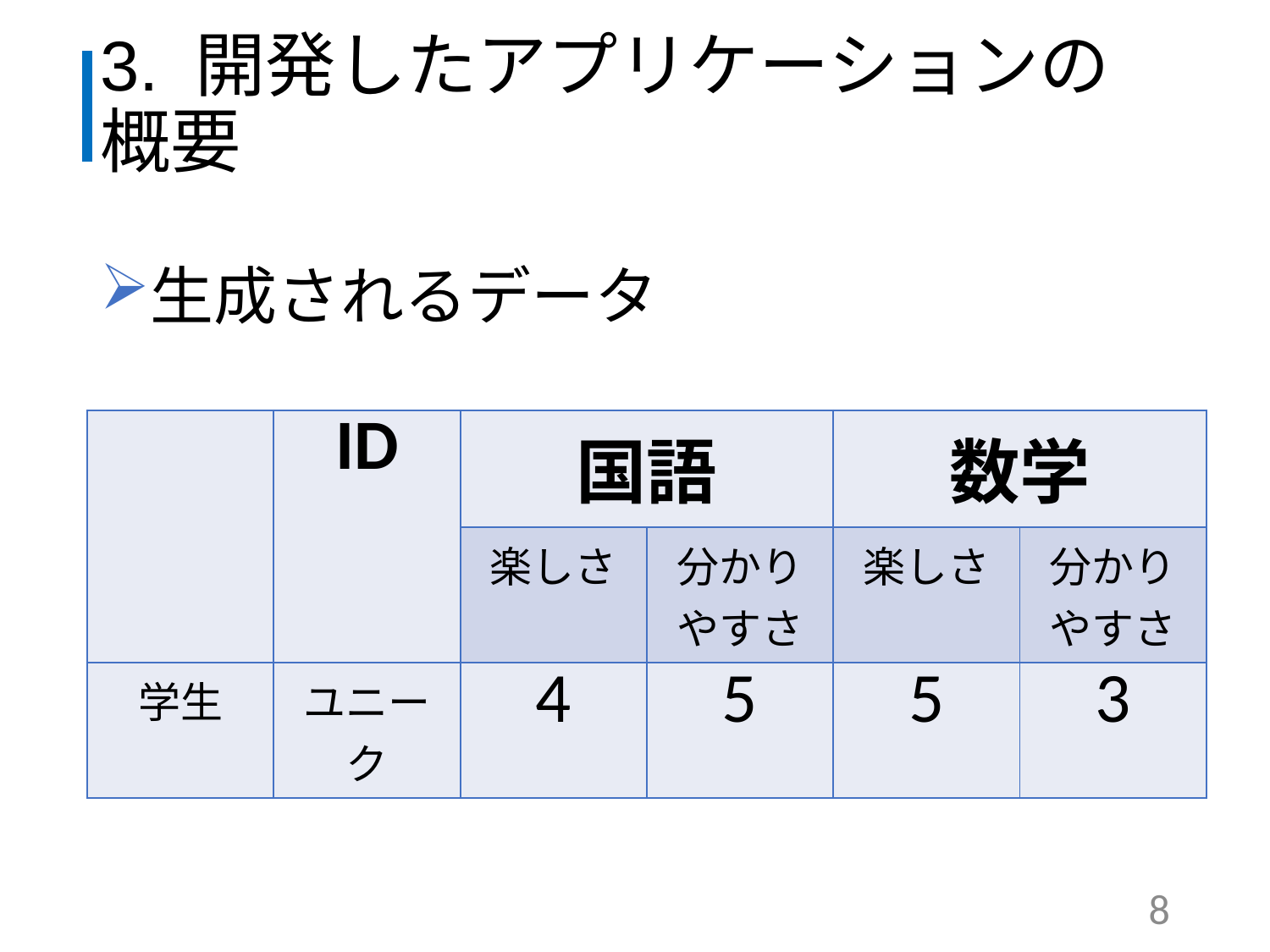

# 3. 開発したアプリケーションの概要
生成されるデータ
|  | ID | 国語 |  | 数学 |  |
| --- | --- | --- | --- | --- | --- |
|  |  | 楽しさ | 分かりやすさ | 楽しさ | 分かりやすさ |
| 学生 | ユニーク | 4 | 5 | 5 | 3 |
8